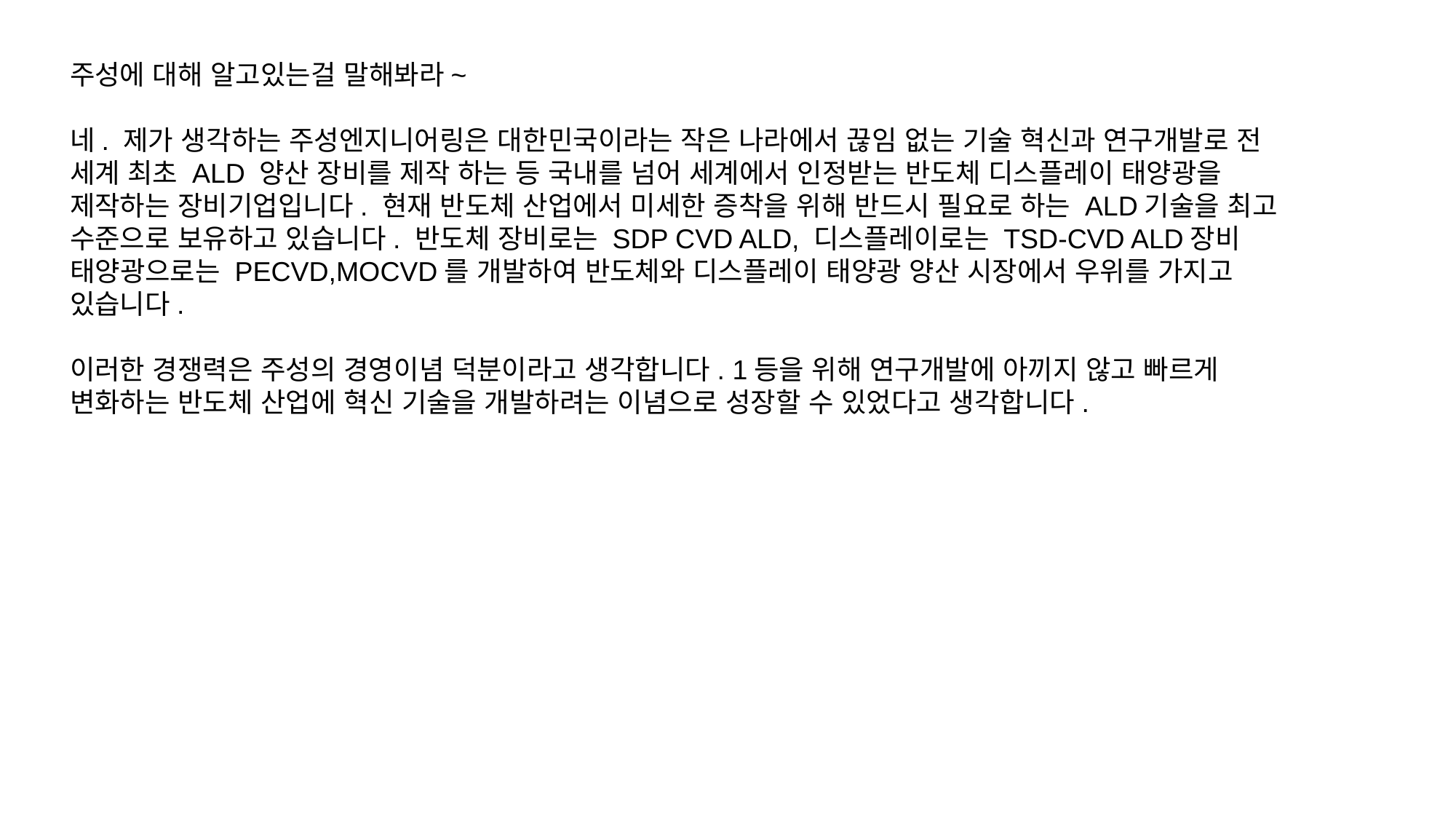

주성에 대해 알고있는걸 말해봐라~

네. 제가 생각하는 주성엔지니어링은 대한민국이라는 작은 나라에서 끊임 없는 기술 혁신과 연구개발로 전 세계 최초 ALD 양산 장비를 제작 하는 등 국내를 넘어 세계에서 인정받는 반도체 디스플레이 태양광을 제작하는 장비기업입니다. 현재 반도체 산업에서 미세한 증착을 위해 반드시 필요로 하는 ALD기술을 최고 수준으로 보유하고 있습니다. 반도체 장비로는 SDP CVD ALD, 디스플레이로는 TSD-CVD ALD장비 태양광으로는 PECVD,MOCVD를 개발하여 반도체와 디스플레이 태양광 양산 시장에서 우위를 가지고 있습니다.

이러한 경쟁력은 주성의 경영이념 덕분이라고 생각합니다. 1등을 위해 연구개발에 아끼지 않고 빠르게 변화하는 반도체 산업에 혁신 기술을 개발하려는 이념으로 성장할 수 있었다고 생각합니다.